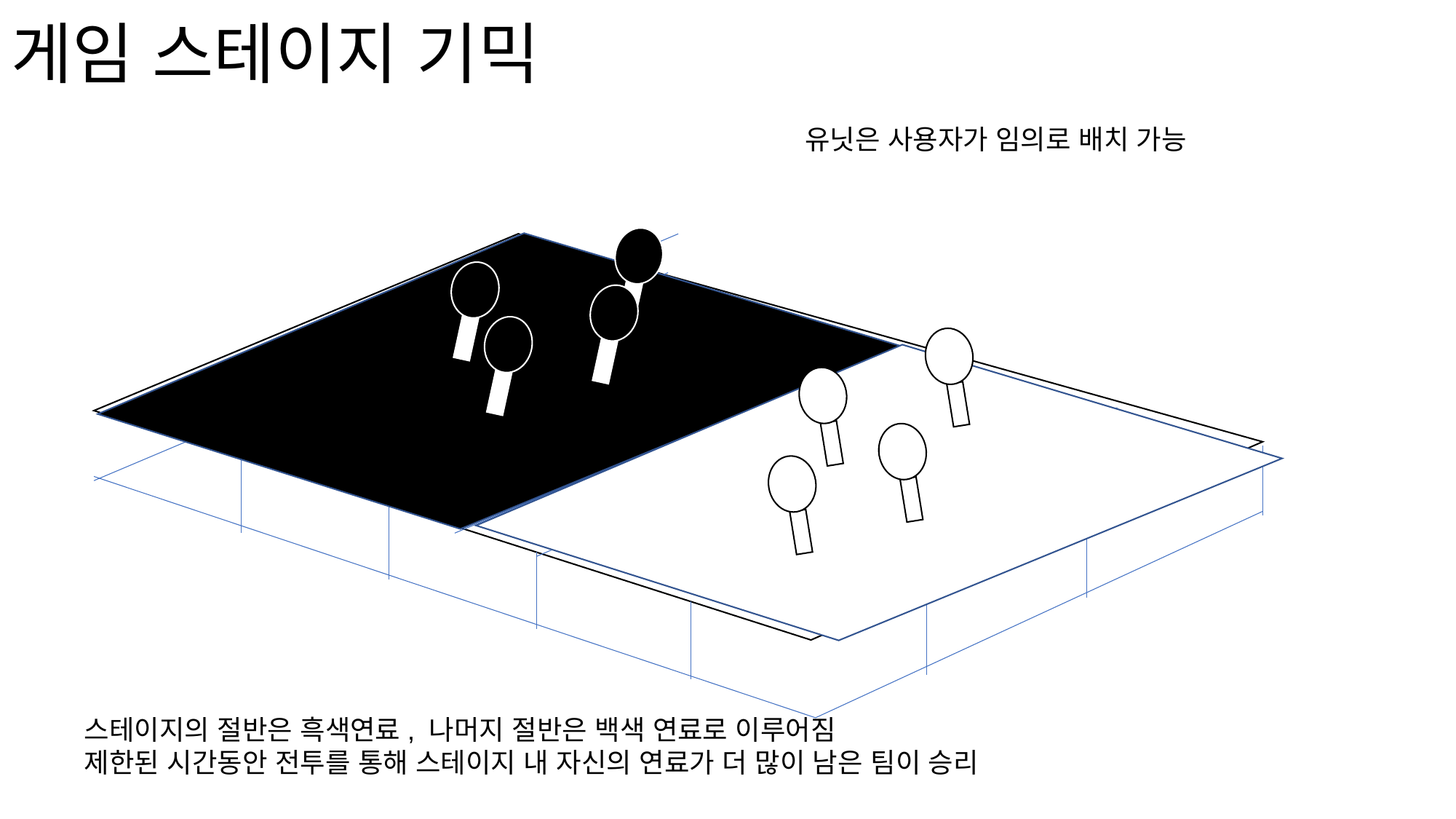

# 게임 스테이지 기믹
유닛은 사용자가 임의로 배치 가능

스테이지의 절반은 흑색연료, 나머지 절반은 백색 연료로 이루어짐
제한된 시간동안 전투를 통해 스테이지 내 자신의 연료가 더 많이 남은 팀이 승리